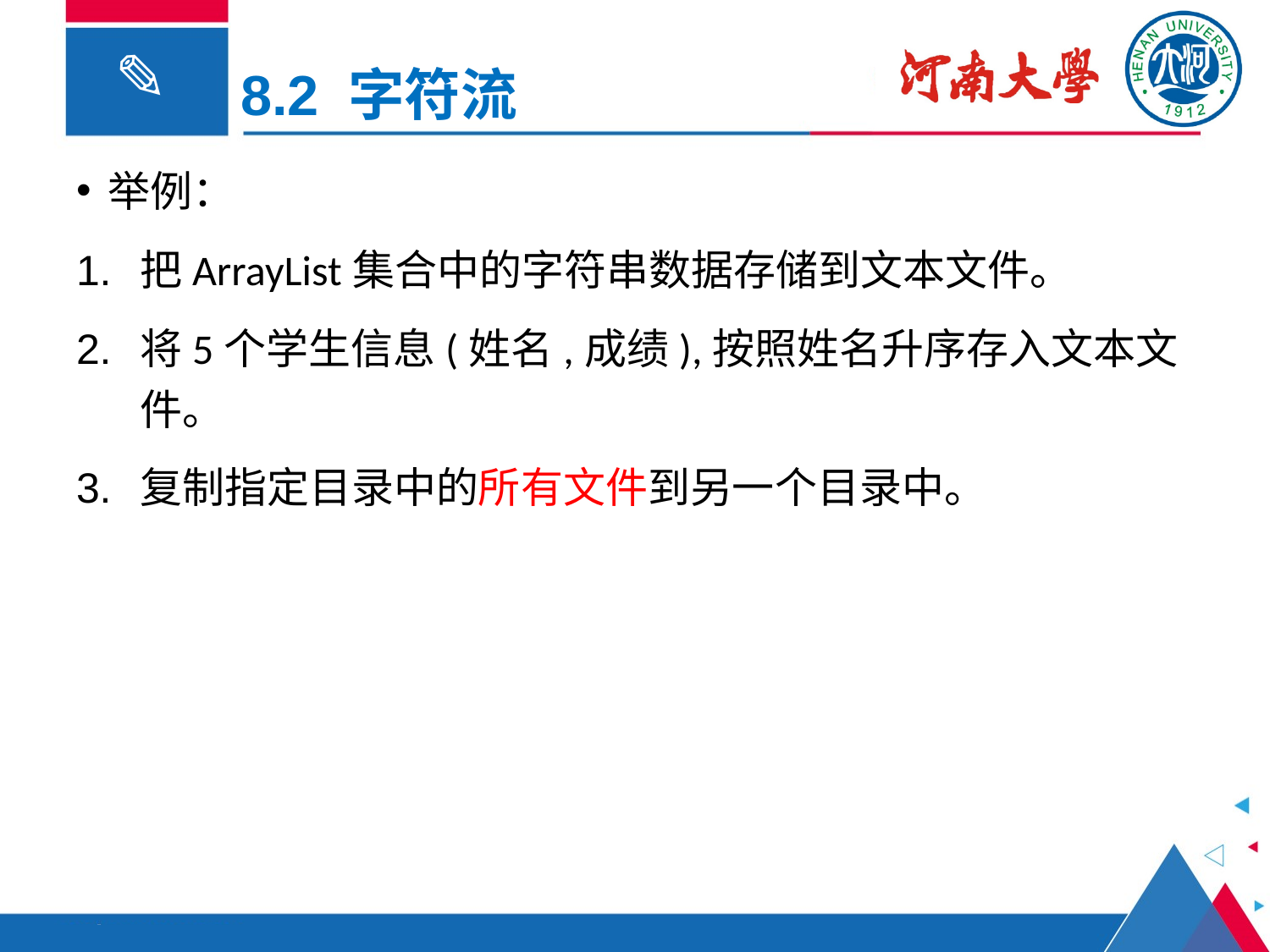

8.2 字符流
举例：
把ArrayList集合中的字符串数据存储到文本文件。
将5个学生信息(姓名,成绩),按照姓名升序存入文本文件。
复制指定目录中的所有文件到另一个目录中。